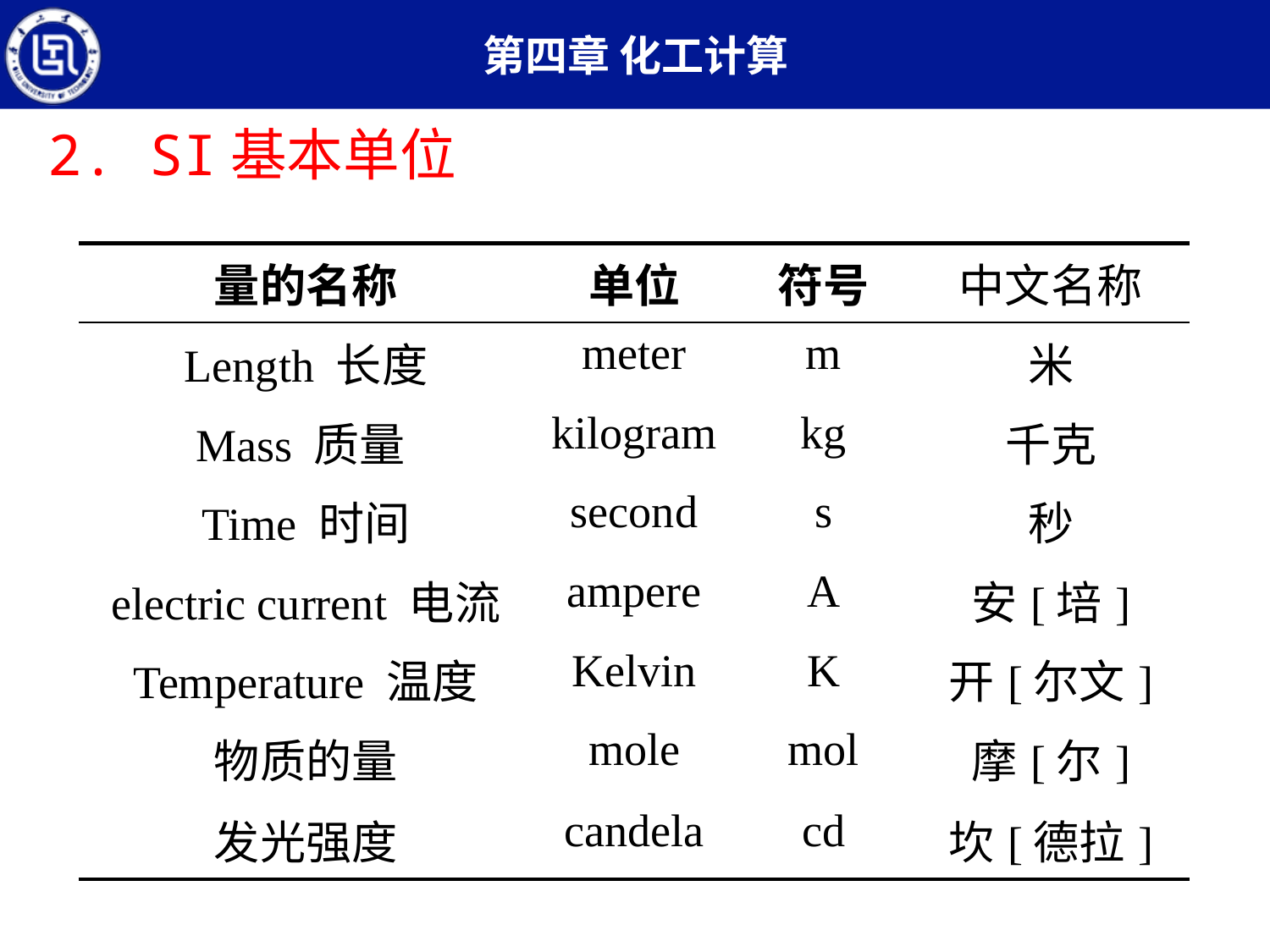

# 2. SI基本单位
| 量的名称 | 单位 | 符号 | 中文名称 |
| --- | --- | --- | --- |
| Length 长度 | meter | m | 米 |
| Mass 质量 | kilogram | kg | 千克 |
| Time 时间 | second | s | 秒 |
| electric current 电流 | ampere | A | 安[培] |
| Temperature 温度 | Kelvin | K | 开[尔文] |
| 物质的量 | mole | mol | 摩[尔] |
| 发光强度 | candela | cd | 坎[德拉] |